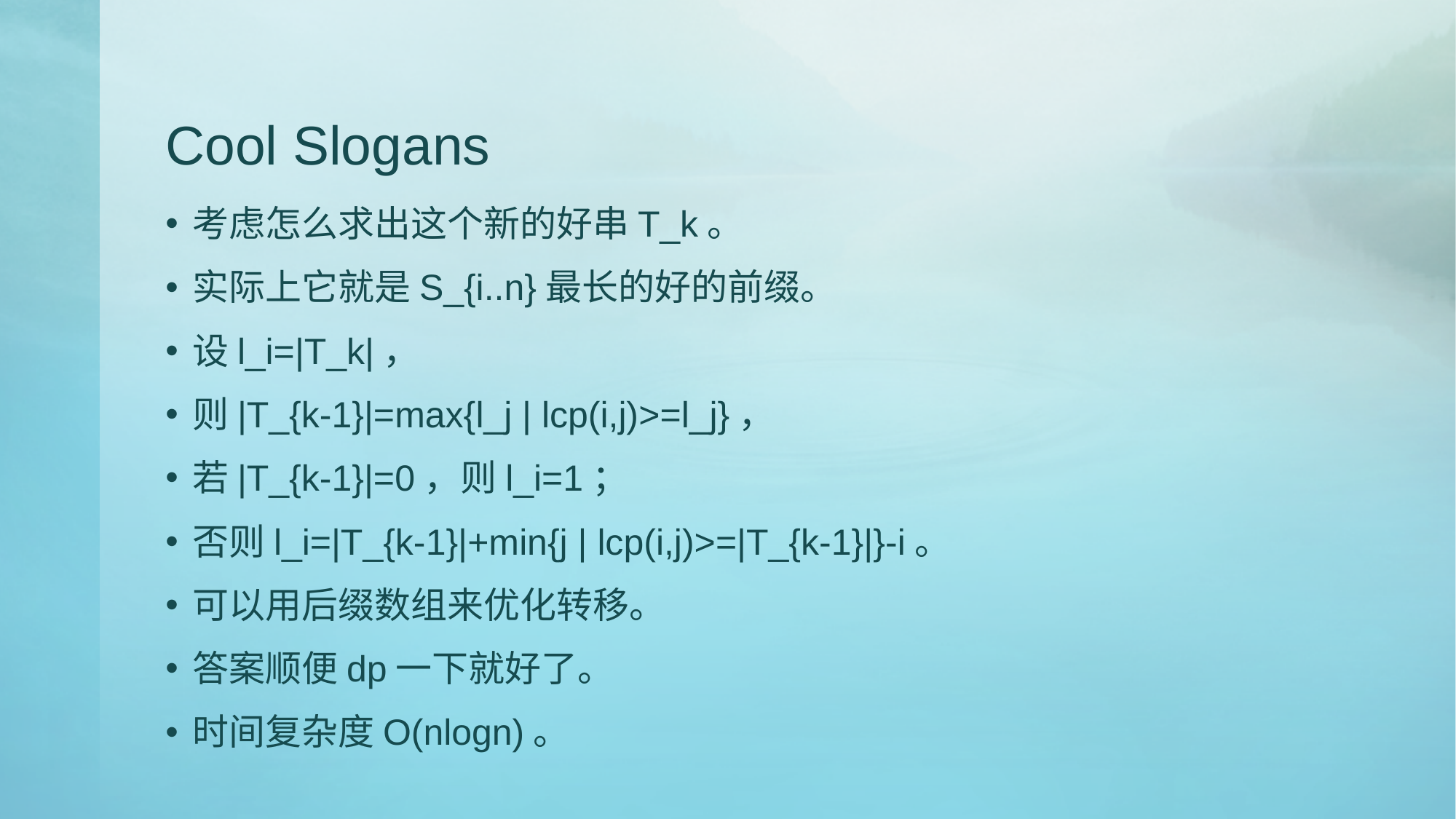

# Cool Slogans
考虑怎么求出这个新的好串T_k。
实际上它就是S_{i..n}最长的好的前缀。
设l_i=|T_k|，
则|T_{k-1}|=max{l_j | lcp(i,j)>=l_j}，
若|T_{k-1}|=0，则l_i=1；
否则l_i=|T_{k-1}|+min{j | lcp(i,j)>=|T_{k-1}|}-i。
可以用后缀数组来优化转移。
答案顺便dp一下就好了。
时间复杂度O(nlogn)。